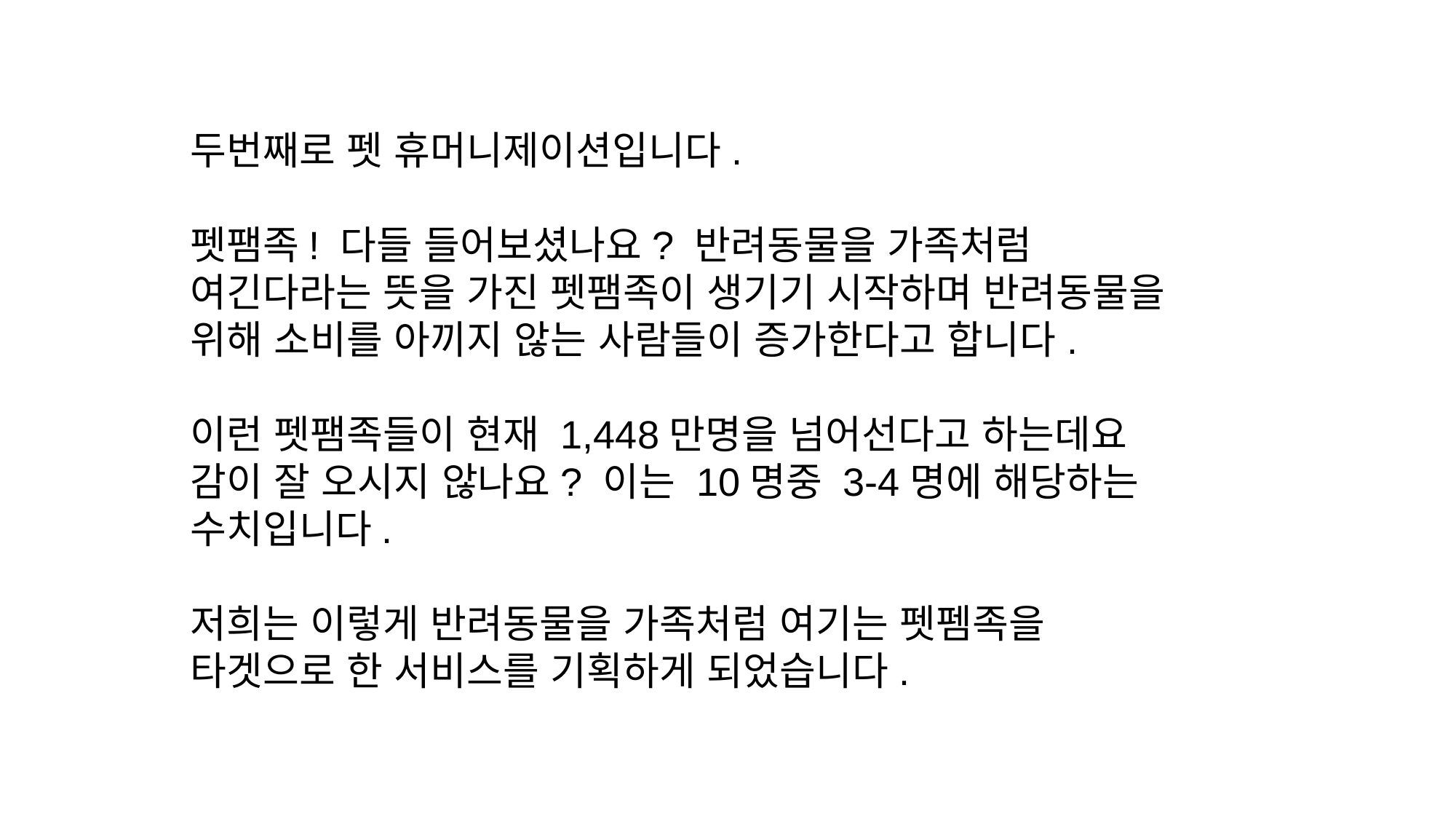

두번째로 펫 휴머니제이션입니다.

펫팸족! 다들 들어보셨나요? 반려동물을 가족처럼 여긴다라는 뜻을 가진 펫팸족이 생기기 시작하며 반려동물을 위해 소비를 아끼지 않는 사람들이 증가한다고 합니다.

이런 펫팸족들이 현재 1,448만명을 넘어선다고 하는데요
감이 잘 오시지 않나요? 이는 10명중 3-4명에 해당하는 수치입니다.

저희는 이렇게 반려동물을 가족처럼 여기는 펫펨족을 타겟으로 한 서비스를 기획하게 되었습니다.